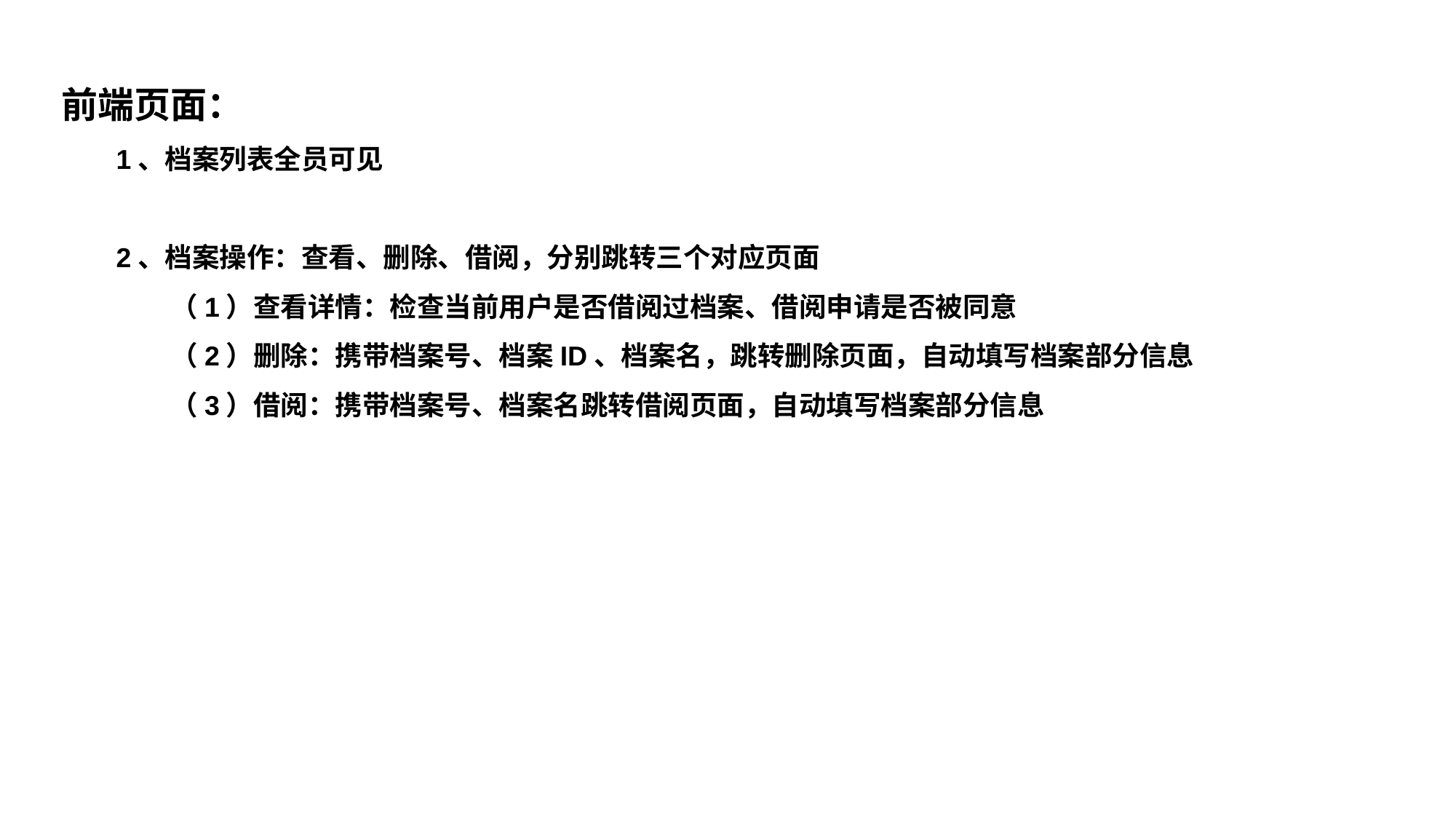

前端页面：
1、档案列表全员可见

2、档案操作：查看、删除、借阅，分别跳转三个对应页面
	（1）查看详情：检查当前用户是否借阅过档案、借阅申请是否被同意
	（2）删除：携带档案号、档案ID、档案名，跳转删除页面，自动填写档案部分信息
	（3）借阅：携带档案号、档案名跳转借阅页面，自动填写档案部分信息